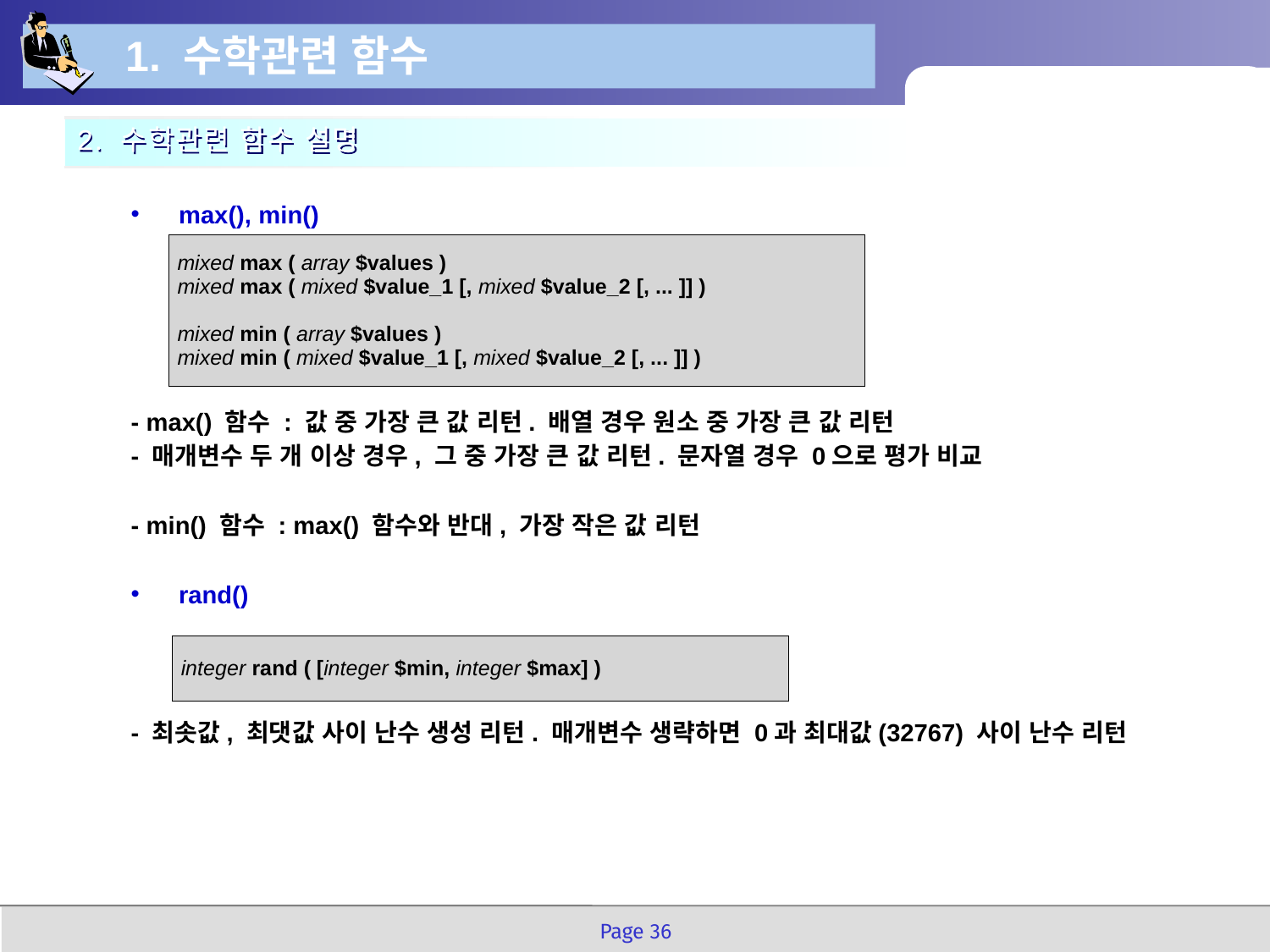

1. 수학관련 함수
2. 수학관련 함수 설명

max(), min()

- max() 함수 : 값 중 가장 큰 값 리턴. 배열 경우 원소 중 가장 큰 값 리턴
- 매개변수 두 개 이상 경우, 그 중 가장 큰 값 리턴. 문자열 경우 0으로 평가 비교

- min() 함수 : max() 함수와 반대, 가장 작은 값 리턴

rand()

- 최솟값, 최댓값 사이 난수 생성 리턴. 매개변수 생략하면 0과 최대값(32767) 사이 난수 리턴
| mixed max ( array $values ) mixed max ( mixed $value\_1 [, mixed $value\_2 [, ... ]] ) mixed min ( array $values ) mixed min ( mixed $value\_1 [, mixed $value\_2 [, ... ]] ) |
| --- |
| integer rand ( [integer $min, integer $max] ) |
| --- |
Page 36